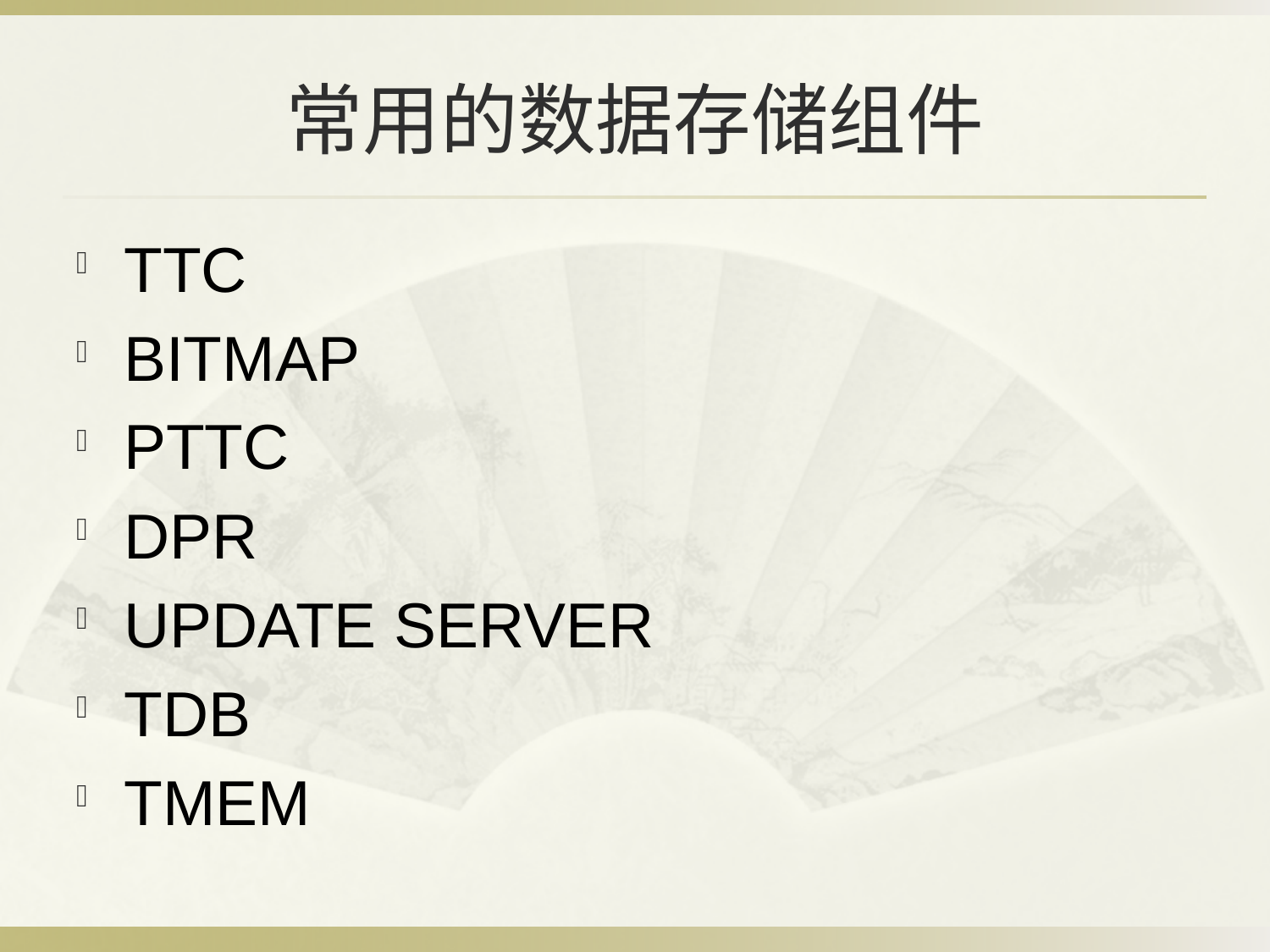

常用的数据存储组件
TTC
BITMAP
PTTC
DPR
UPDATE SERVER
TDB
TMEM